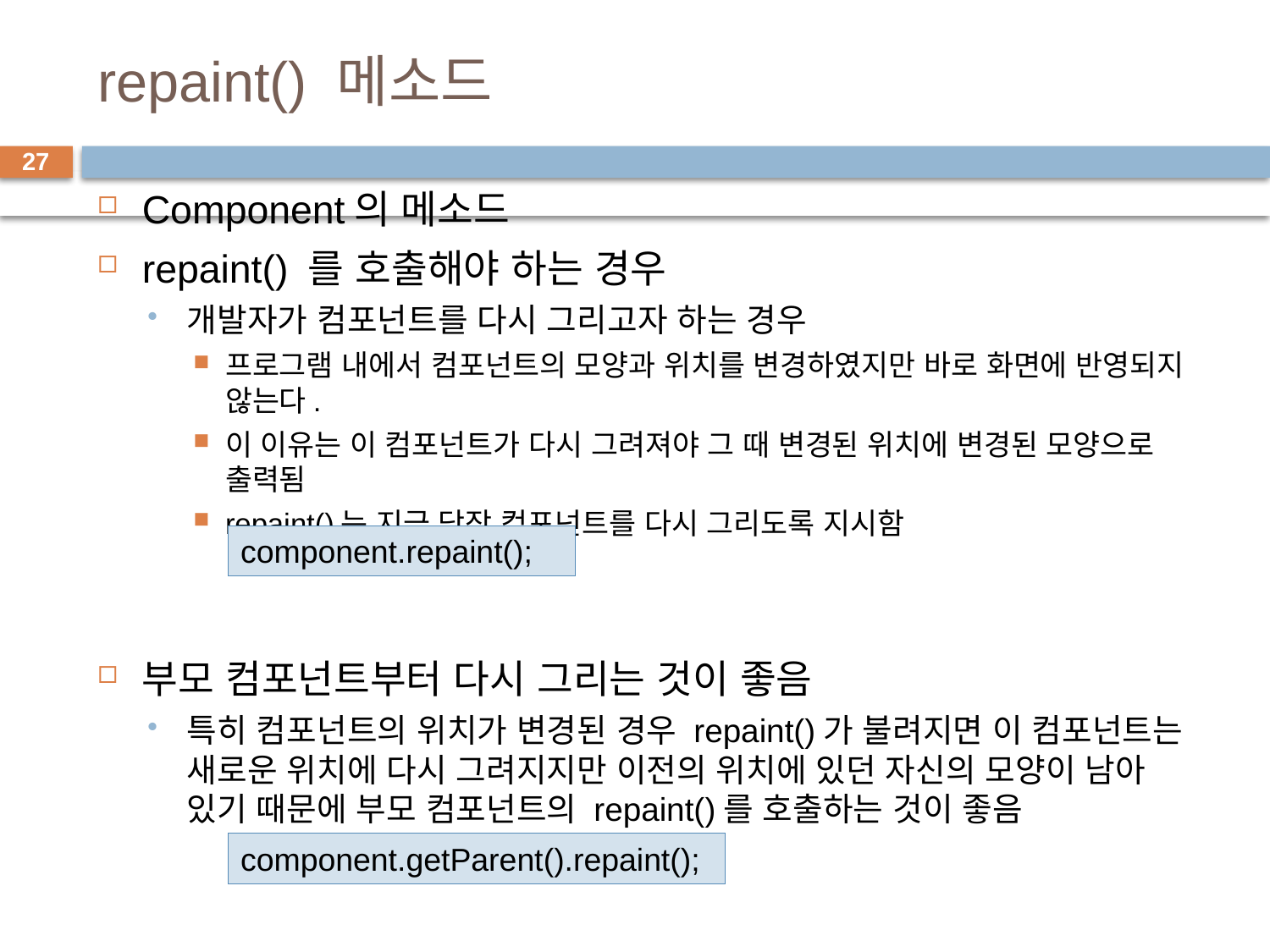

# repaint() 메소드
27
Component의 메소드
repaint() 를 호출해야 하는 경우
개발자가 컴포넌트를 다시 그리고자 하는 경우
프로그램 내에서 컴포넌트의 모양과 위치를 변경하였지만 바로 화면에 반영되지 않는다.
이 이유는 이 컴포넌트가 다시 그려져야 그 때 변경된 위치에 변경된 모양으로 출력됨
repaint()는 지금 당장 컴포넌트를 다시 그리도록 지시함

부모 컴포넌트부터 다시 그리는 것이 좋음
특히 컴포넌트의 위치가 변경된 경우 repaint()가 불려지면 이 컴포넌트는 새로운 위치에 다시 그려지지만 이전의 위치에 있던 자신의 모양이 남아 있기 때문에 부모 컴포넌트의 repaint()를 호출하는 것이 좋음
component.repaint();
component.getParent().repaint();